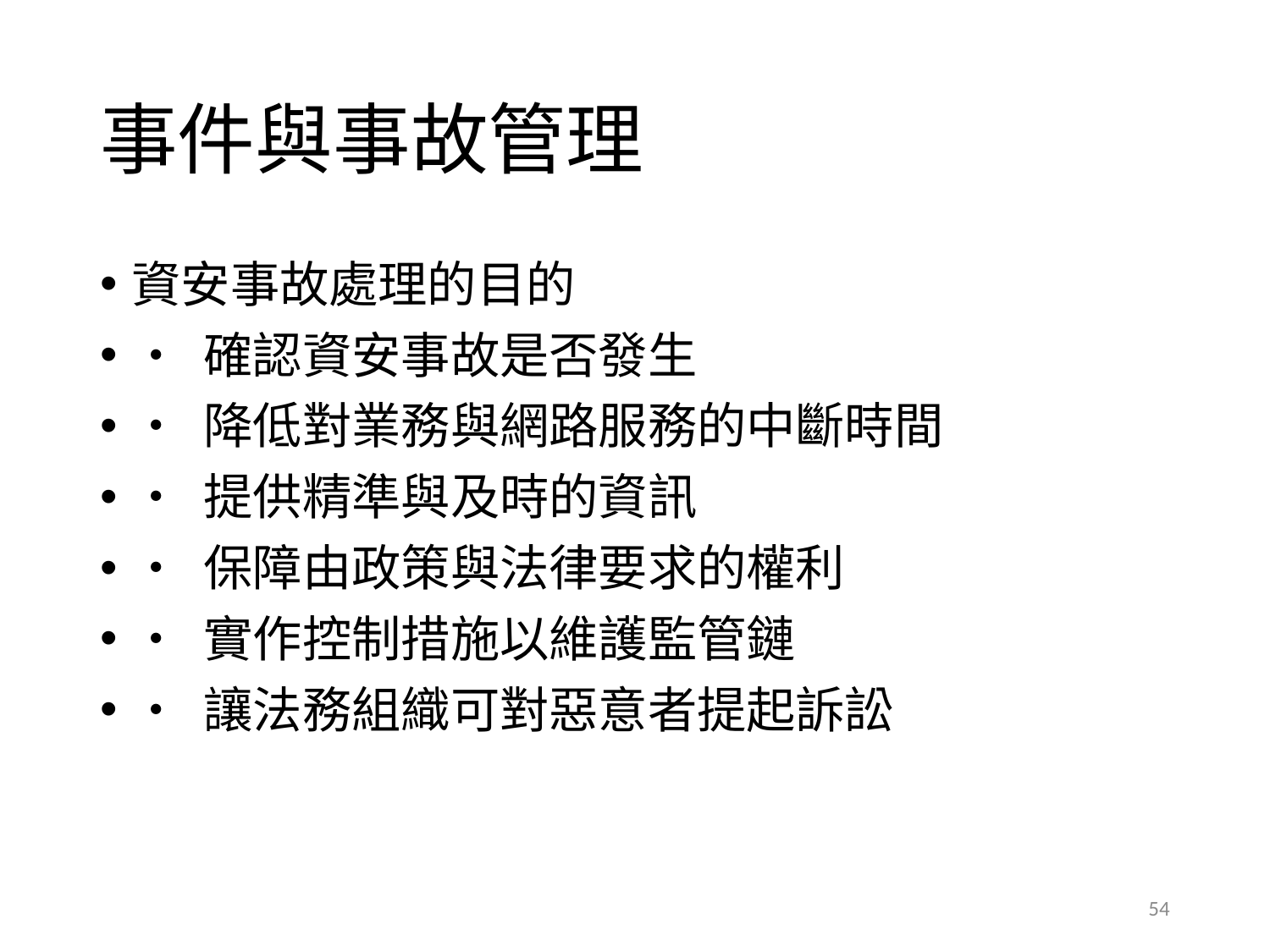

# 事件與事故管理
資安事故處理的目的
• 確認資安事故是否發生
• 降低對業務與網路服務的中斷時間
• 提供精準與及時的資訊
• 保障由政策與法律要求的權利
• 實作控制措施以維護監管鏈
• 讓法務組織可對惡意者提起訴訟
54